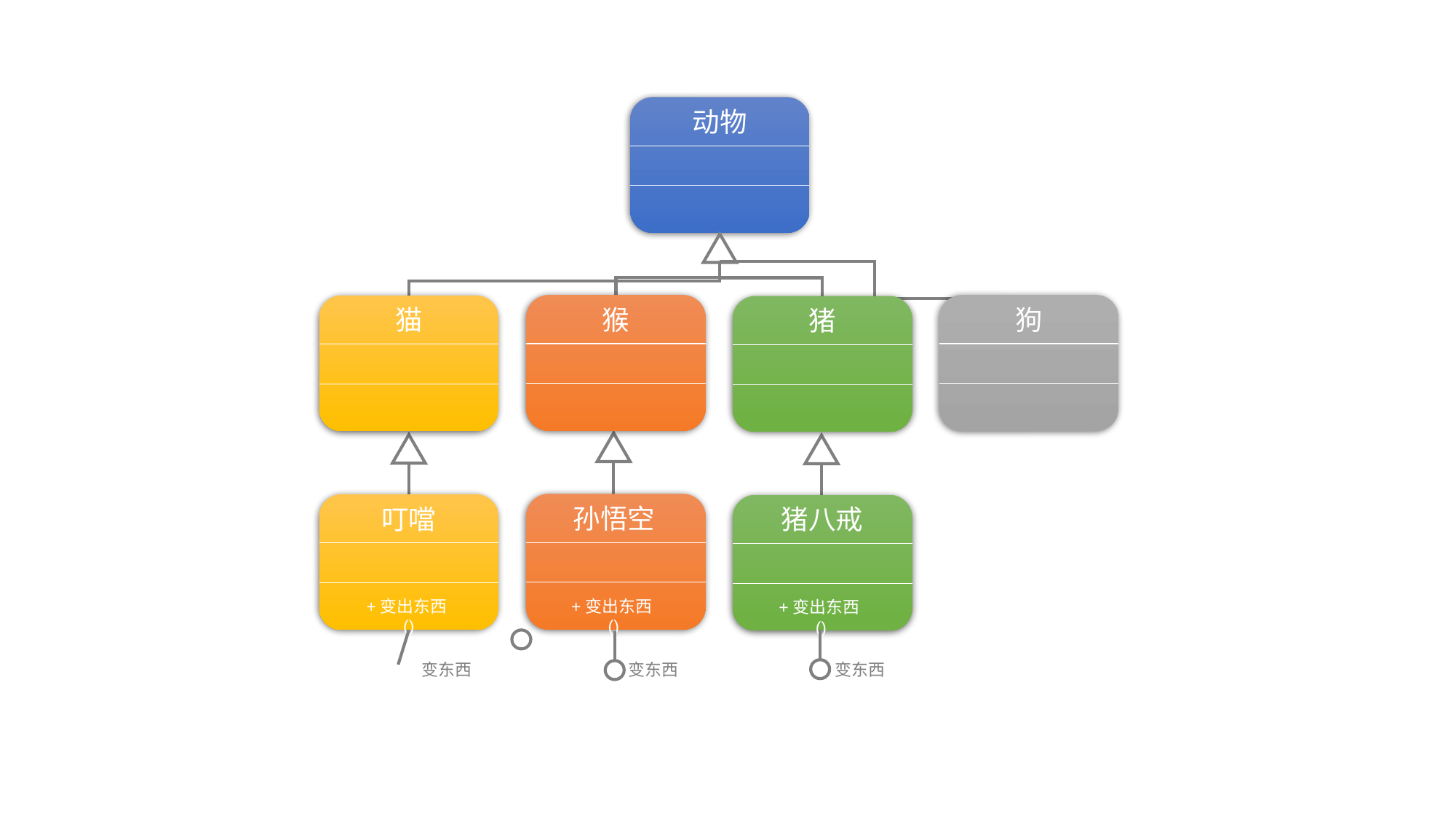

动物

猴

狗

猫

猪

孙悟空
+变出东西()

叮噹
+变出东西()

猪八戒
+变出东西()

变东西
变东西
变东西